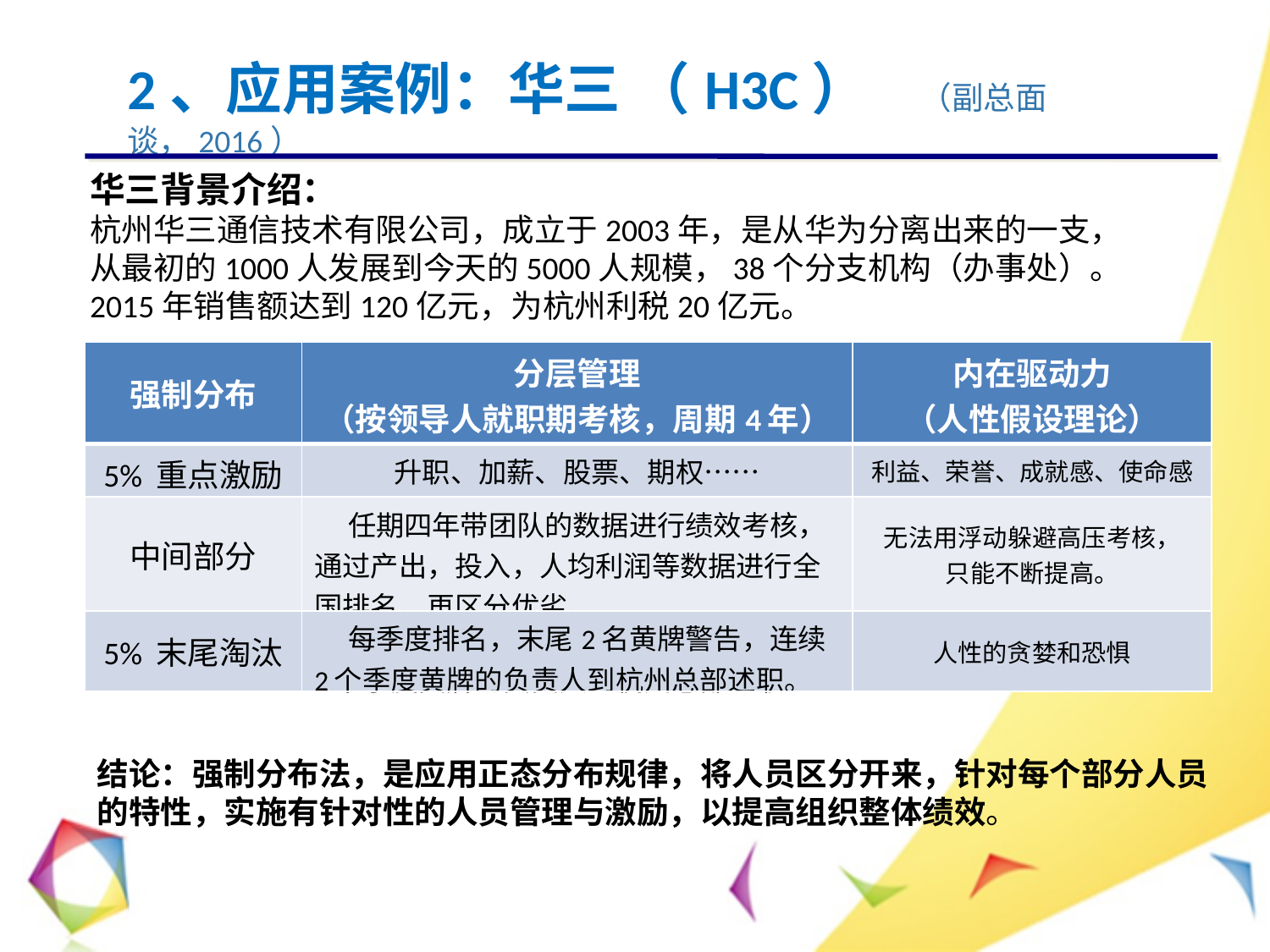

2、应用案例：华三 （H3C）    （副总面谈，2016）

华三背景介绍：
杭州华三通信技术有限公司，成立于2003年，是从华为分离出来的一支，
从最初的1000人发展到今天的5000人规模，38个分支机构（办事处）。
2015年销售额达到120亿元，为杭州利税20亿元。
| 强制分布 | 分层管理 （按领导人就职期考核，周期4年） | 内在驱动力 （人性假设理论） |
| --- | --- | --- |
| 5% 重点激励 | 升职、加薪、股票、期权…… | 利益、荣誉、成就感、使命感 |
| 中间部分 | 任期四年带团队的数据进行绩效考核，通过产出，投入，人均利润等数据进行全国排名。再区分优劣。 | 无法用浮动躲避高压考核， 只能不断提高。 |
| 5% 末尾淘汰 | 每季度排名，末尾2名黄牌警告，连续2个季度黄牌的负责人到杭州总部述职。 | 人性的贪婪和恐惧 |
结论：强制分布法，是应用正态分布规律，将人员区分开来，针对每个部分人员
的特性，实施有针对性的人员管理与激励，以提高组织整体绩效。